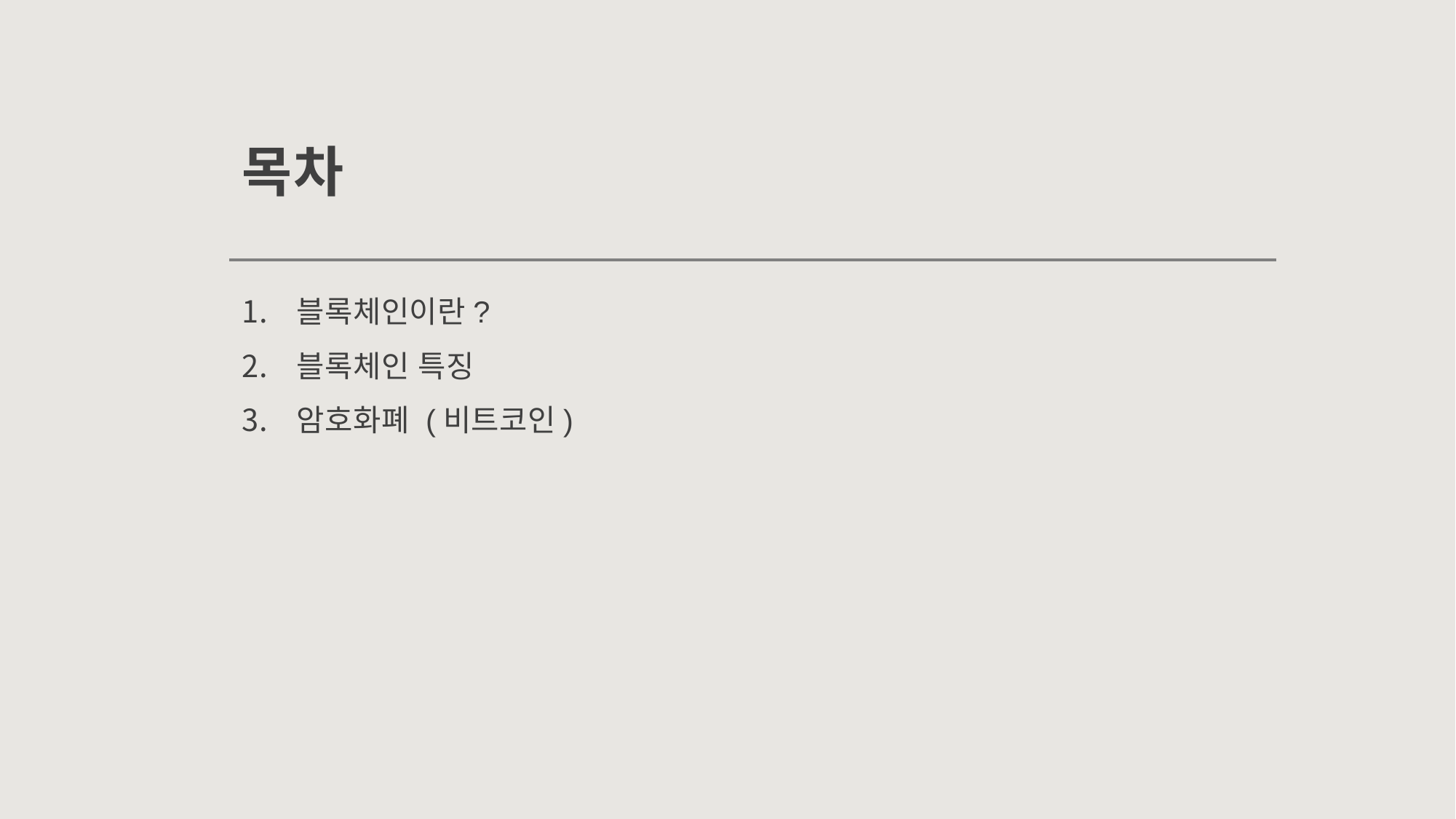

# 목차
블록체인이란?
블록체인 특징
암호화폐 (비트코인)